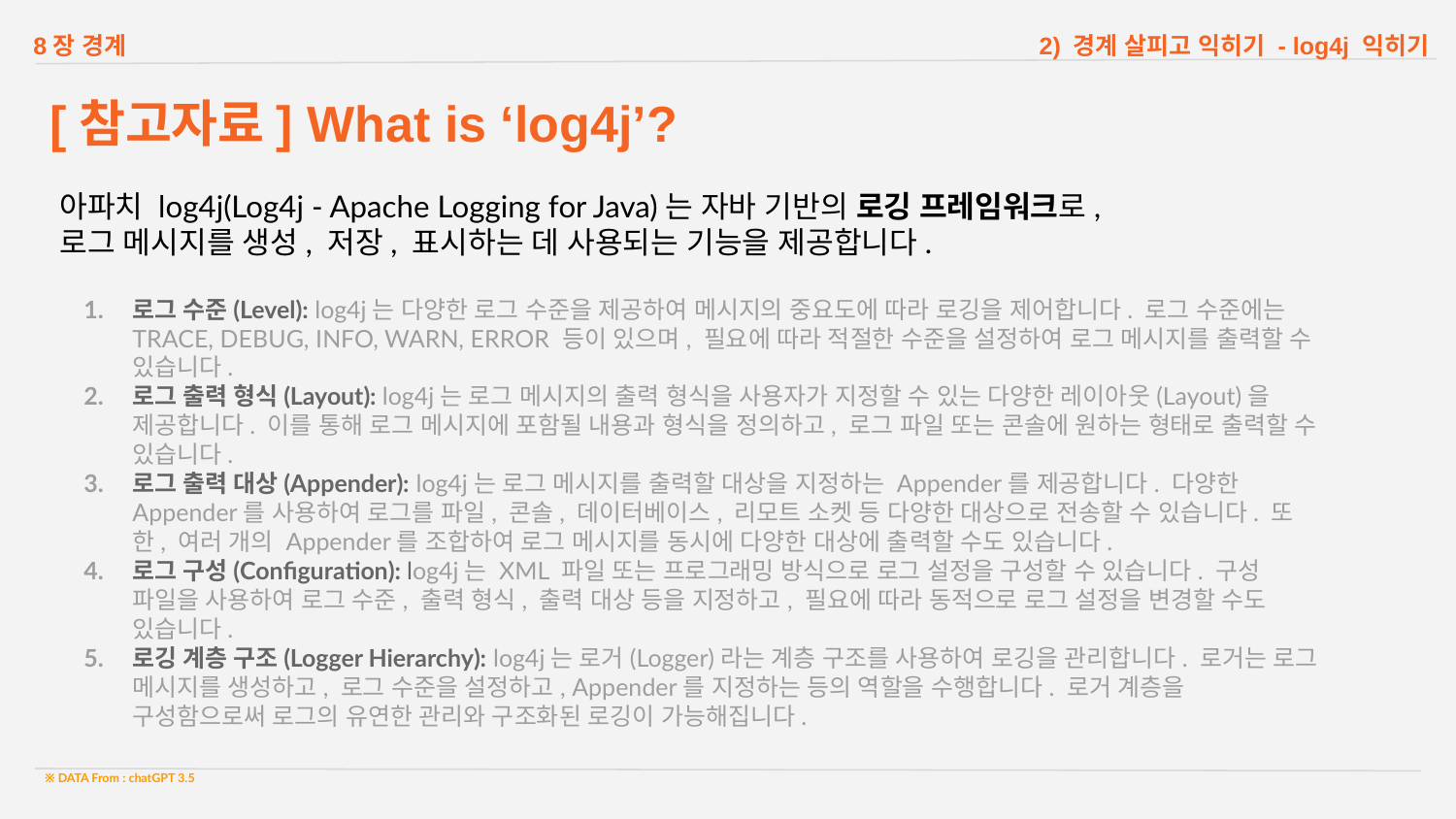

8장 경계
2) 경계 살피고 익히기 - log4j 익히기
[참고자료] What is ‘log4j’?
아파치 log4j(Log4j - Apache Logging for Java)는 자바 기반의 로깅 프레임워크로,
로그 메시지를 생성, 저장, 표시하는 데 사용되는 기능을 제공합니다.
로그 수준(Level): log4j는 다양한 로그 수준을 제공하여 메시지의 중요도에 따라 로깅을 제어합니다. 로그 수준에는 TRACE, DEBUG, INFO, WARN, ERROR 등이 있으며, 필요에 따라 적절한 수준을 설정하여 로그 메시지를 출력할 수 있습니다.
로그 출력 형식(Layout): log4j는 로그 메시지의 출력 형식을 사용자가 지정할 수 있는 다양한 레이아웃(Layout)을 제공합니다. 이를 통해 로그 메시지에 포함될 내용과 형식을 정의하고, 로그 파일 또는 콘솔에 원하는 형태로 출력할 수 있습니다.
로그 출력 대상(Appender): log4j는 로그 메시지를 출력할 대상을 지정하는 Appender를 제공합니다. 다양한 Appender를 사용하여 로그를 파일, 콘솔, 데이터베이스, 리모트 소켓 등 다양한 대상으로 전송할 수 있습니다. 또한, 여러 개의 Appender를 조합하여 로그 메시지를 동시에 다양한 대상에 출력할 수도 있습니다.
로그 구성(Configuration): log4j는 XML 파일 또는 프로그래밍 방식으로 로그 설정을 구성할 수 있습니다. 구성 파일을 사용하여 로그 수준, 출력 형식, 출력 대상 등을 지정하고, 필요에 따라 동적으로 로그 설정을 변경할 수도 있습니다.
로깅 계층 구조(Logger Hierarchy): log4j는 로거(Logger)라는 계층 구조를 사용하여 로깅을 관리합니다. 로거는 로그 메시지를 생성하고, 로그 수준을 설정하고, Appender를 지정하는 등의 역할을 수행합니다. 로거 계층을 구성함으로써 로그의 유연한 관리와 구조화된 로깅이 가능해집니다.
※ DATA From : chatGPT 3.5